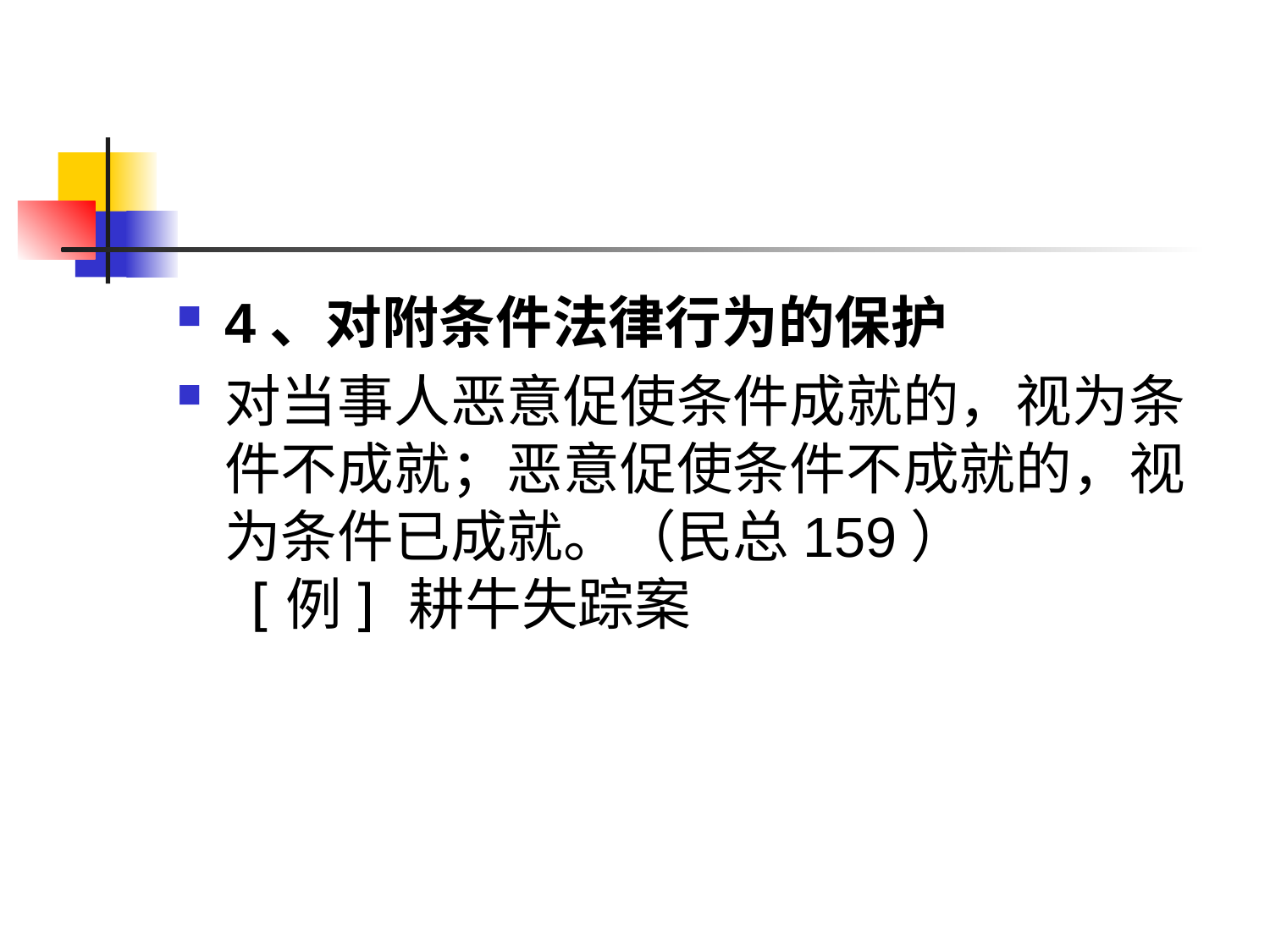

#
4、对附条件法律行为的保护
对当事人恶意促使条件成就的，视为条件不成就；恶意促使条件不成就的，视为条件已成就。（民总159）
 [例] 耕牛失踪案